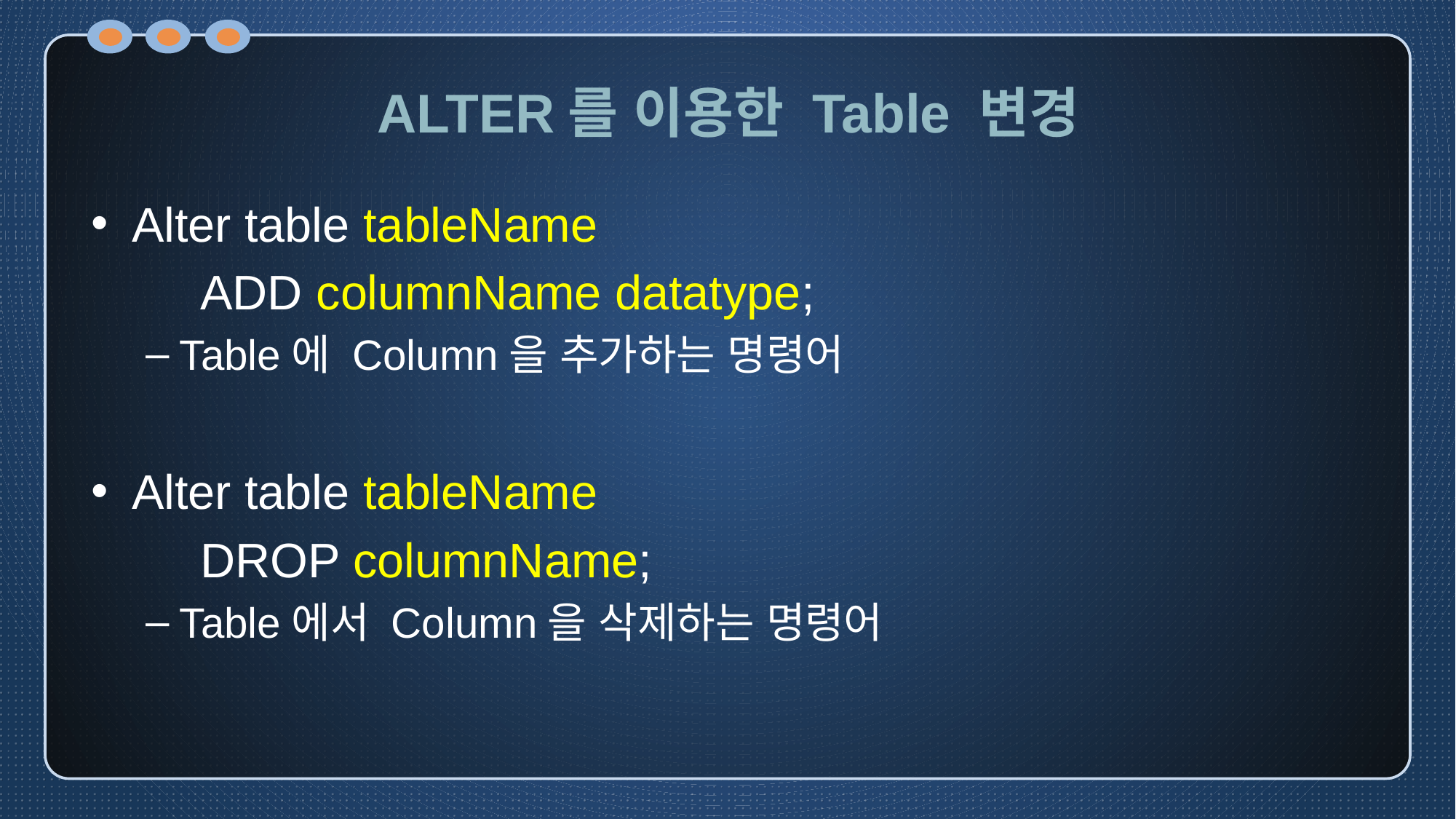

# ALTER를 이용한 Table 변경
Alter table tableName
	ADD columnName datatype;
Table에 Column을 추가하는 명령어

Alter table tableName
	DROP columnName;
Table에서 Column을 삭제하는 명령어